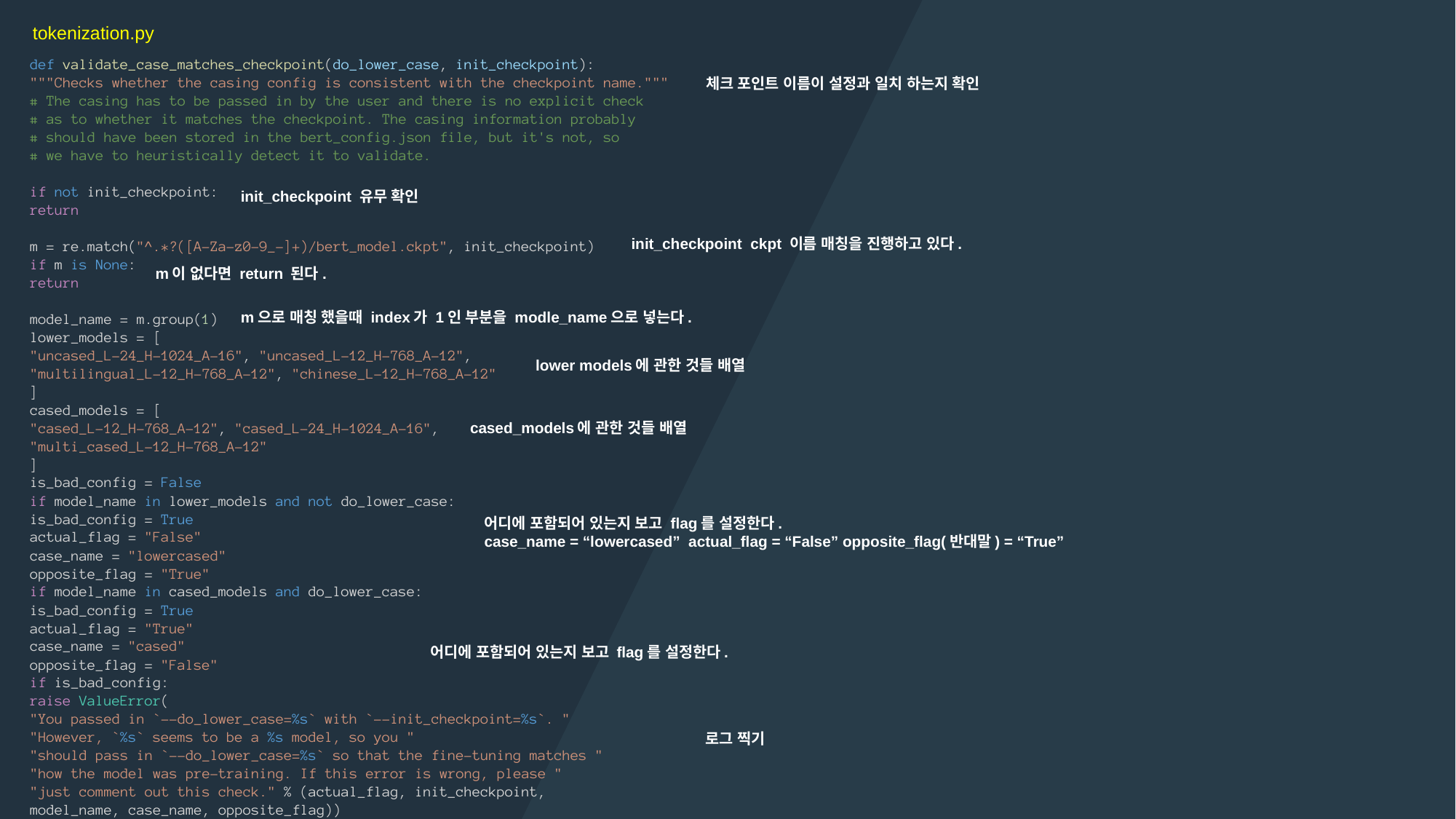

tokenization.py
def validate_case_matches_checkpoint(do_lower_case, init_checkpoint):
"""Checks whether the casing config is consistent with the checkpoint name."""
# The casing has to be passed in by the user and there is no explicit check
# as to whether it matches the checkpoint. The casing information probably
# should have been stored in the bert_config.json file, but it's not, so
# we have to heuristically detect it to validate.
if not init_checkpoint:
return
m = re.match("^.*?([A-Za-z0-9_-]+)/bert_model.ckpt", init_checkpoint)
if m is None:
return
model_name = m.group(1)
lower_models = [
"uncased_L-24_H-1024_A-16", "uncased_L-12_H-768_A-12",
"multilingual_L-12_H-768_A-12", "chinese_L-12_H-768_A-12"
]
cased_models = [
"cased_L-12_H-768_A-12", "cased_L-24_H-1024_A-16",
"multi_cased_L-12_H-768_A-12"
]
is_bad_config = False
if model_name in lower_models and not do_lower_case:
is_bad_config = True
actual_flag = "False"
case_name = "lowercased"
opposite_flag = "True"
if model_name in cased_models and do_lower_case:
is_bad_config = True
actual_flag = "True"
case_name = "cased"
opposite_flag = "False"
if is_bad_config:
raise ValueError(
"You passed in `--do_lower_case=%s` with `--init_checkpoint=%s`. "
"However, `%s` seems to be a %s model, so you "
"should pass in `--do_lower_case=%s` so that the fine-tuning matches "
"how the model was pre-training. If this error is wrong, please "
"just comment out this check." % (actual_flag, init_checkpoint,
model_name, case_name, opposite_flag))
체크 포인트 이름이 설정과 일치 하는지 확인
init_checkpoint 유무 확인
init_checkpoint  ckpt 이름 매칭을 진행하고 있다.
m이 없다면 return 된다.
m으로 매칭 했을때 index가 1인 부분을 modle_name으로 넣는다.
lower models에 관한 것들 배열
cased_models에 관한 것들 배열
어디에 포함되어 있는지 보고 flag를 설정한다.
case_name = “lowercased”  actual_flag = “False” opposite_flag(반대말) = “True”
어디에 포함되어 있는지 보고 flag를 설정한다.
로그 찍기